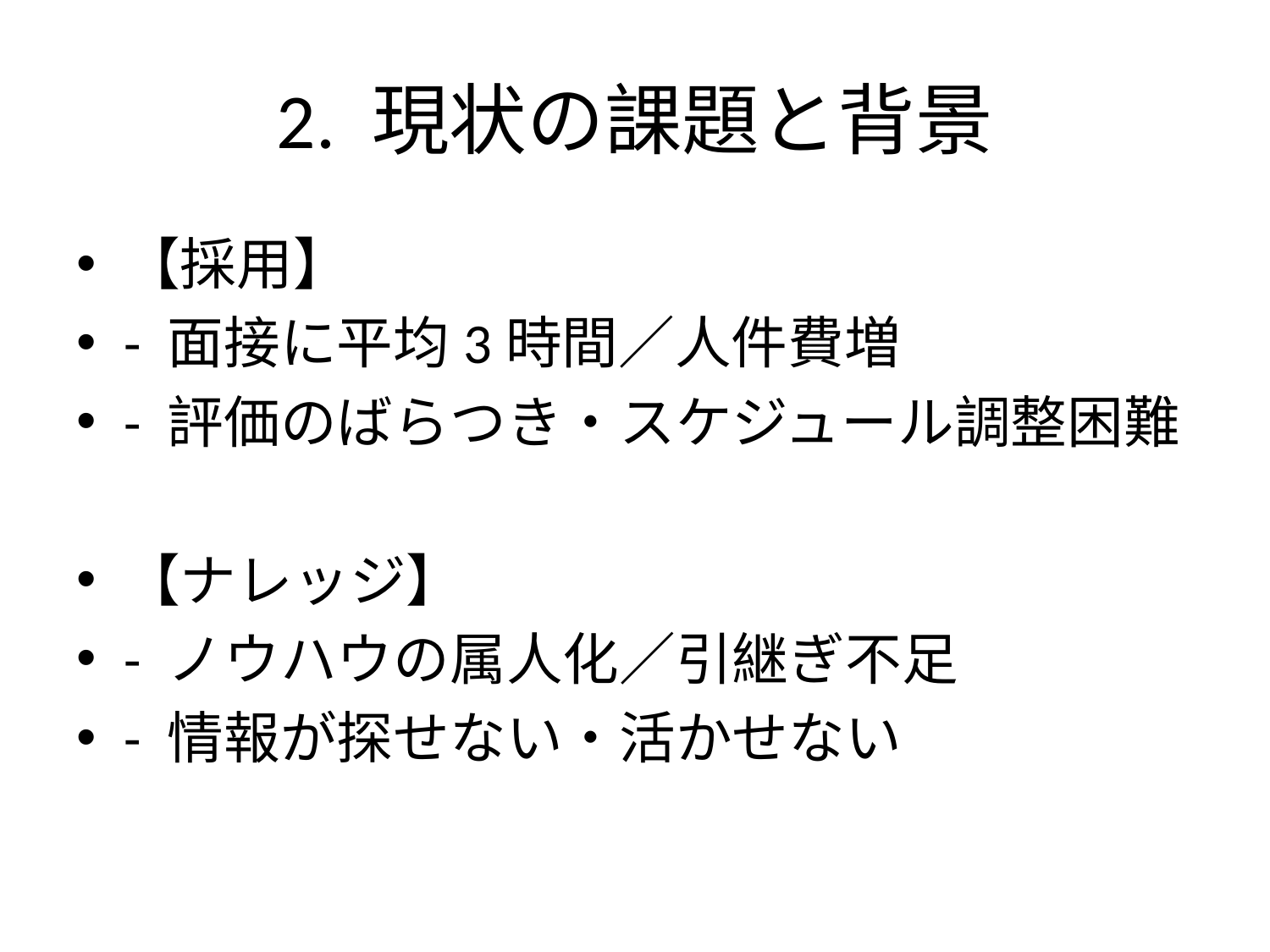

# 2. 現状の課題と背景
【採用】
- 面接に平均3時間／人件費増
- 評価のばらつき・スケジュール調整困難

【ナレッジ】
- ノウハウの属人化／引継ぎ不足
- 情報が探せない・活かせない